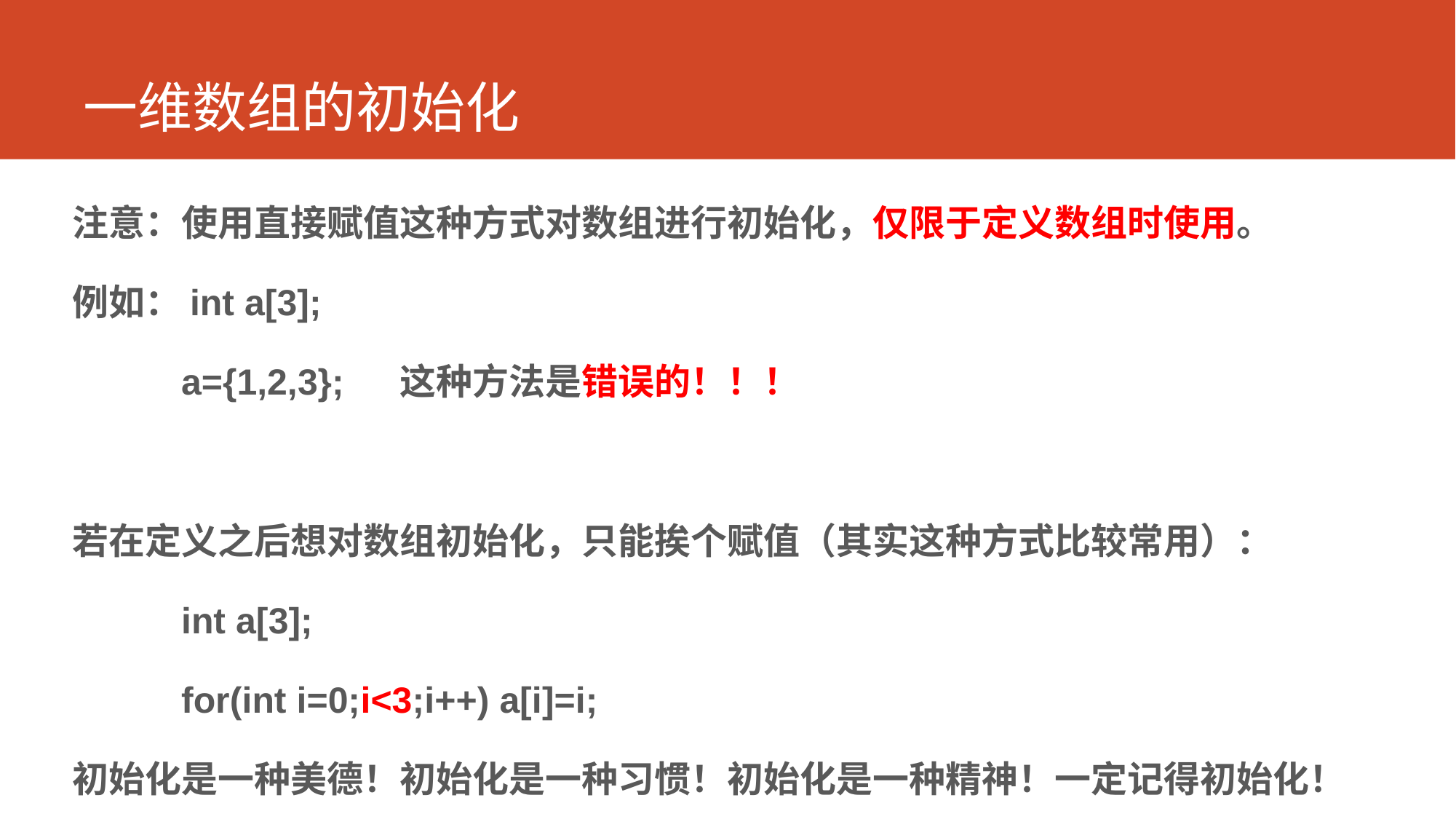

# 一维数组的初始化
注意：使用直接赋值这种方式对数组进行初始化，仅限于定义数组时使用。
例如：int a[3];
	a={1,2,3};	这种方法是错误的！！！

若在定义之后想对数组初始化，只能挨个赋值（其实这种方式比较常用）：
	int a[3];
	for(int i=0;i<3;i++) a[i]=i;
初始化是一种美德！初始化是一种习惯！初始化是一种精神！一定记得初始化！